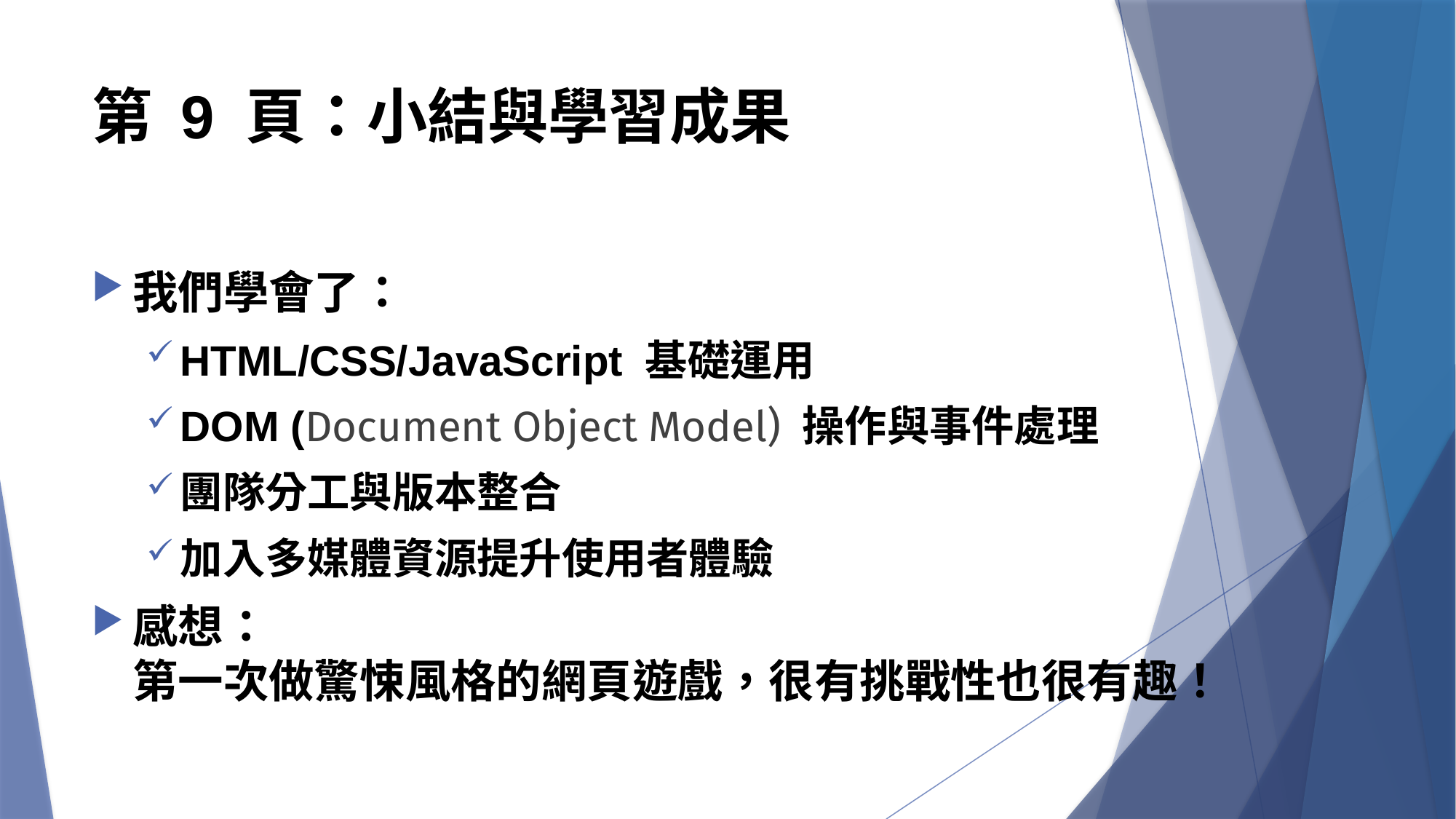

# 第 9 頁：小結與學習成果
我們學會了：
HTML/CSS/JavaScript 基礎運用
DOM (Document Object Model) 操作與事件處理
團隊分工與版本整合
加入多媒體資源提升使用者體驗
感想：
第一次做驚悚風格的網頁遊戲，很有挑戰性也很有趣！